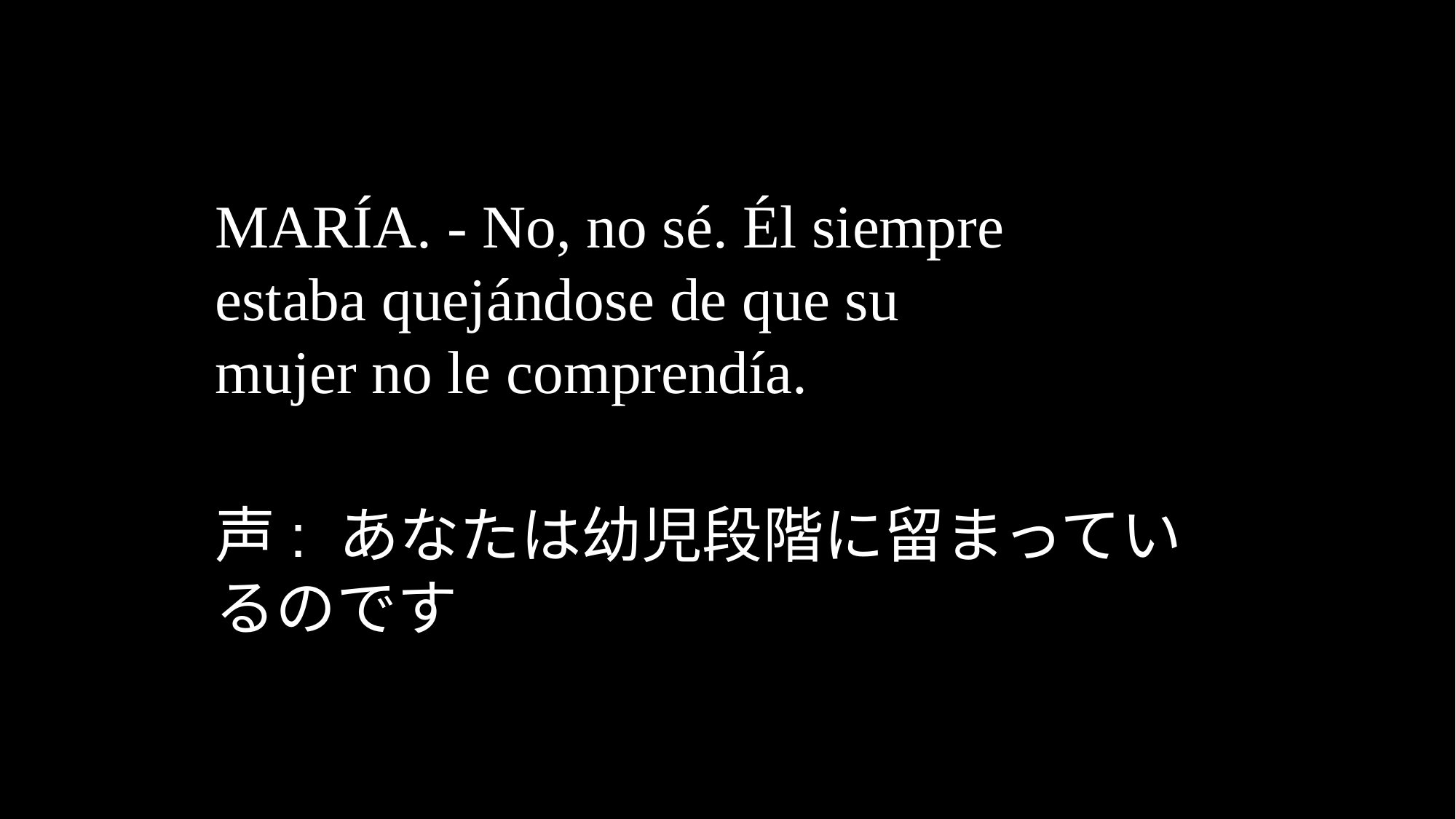

MARÍA. - No, no sé. Él siempre estaba quejándose de que su mujer no le comprendía.

声: あなたは幼児段階に留まっているのです